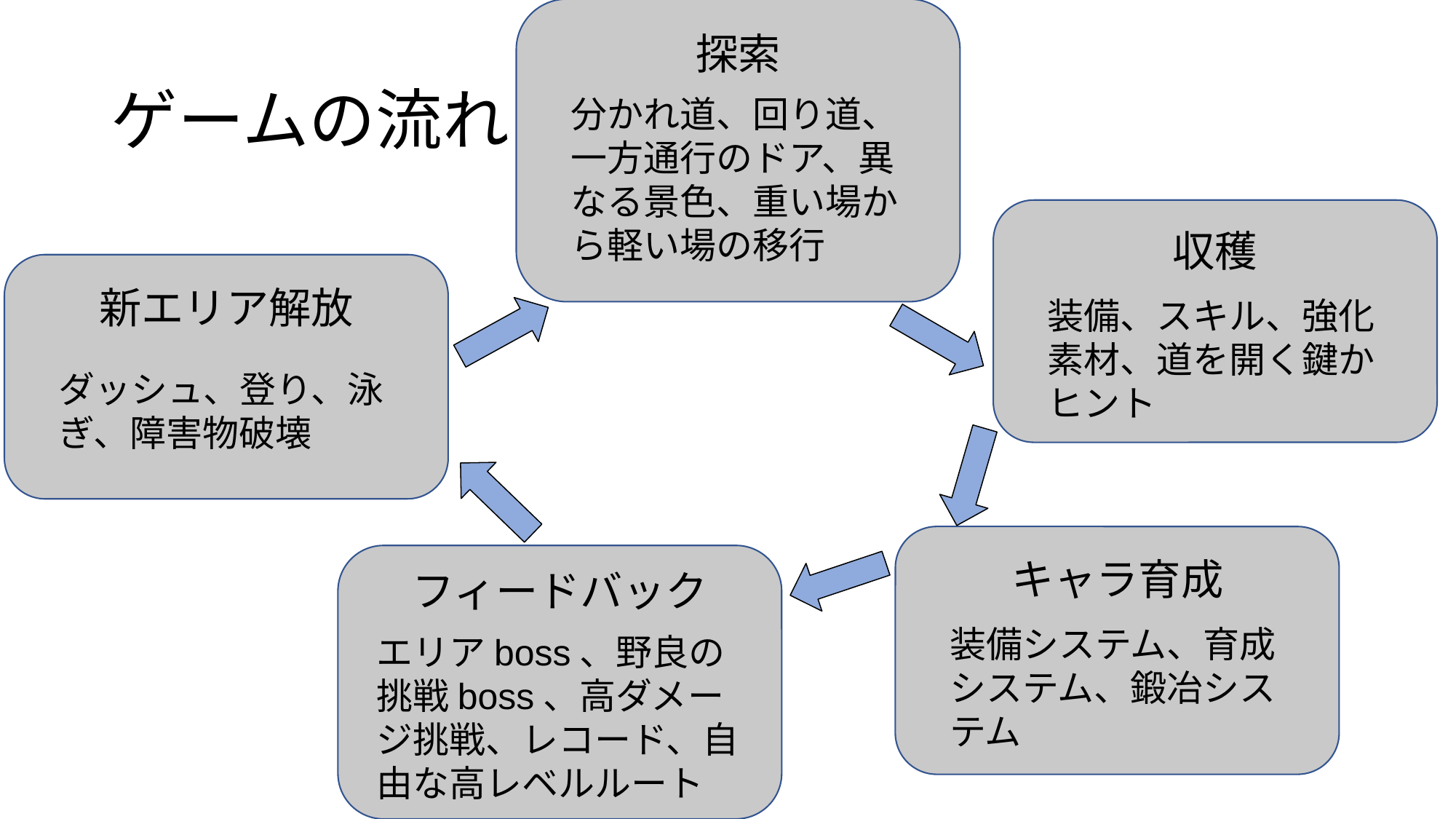

探索
# ゲームの流れ
分かれ道、回り道、一方通行のドア、異なる景色、重い場から軽い場の移行

収穫

新エリア解放
装備、スキル、強化素材、道を開く鍵かヒント

ダッシュ、登り、泳ぎ、障害物破壊

キャラ育成

フィードバック
装備システム、育成システム、鍛冶システム
エリアboss、野良の挑戦boss、高ダメージ挑戦、レコード、自由な高レベルルート